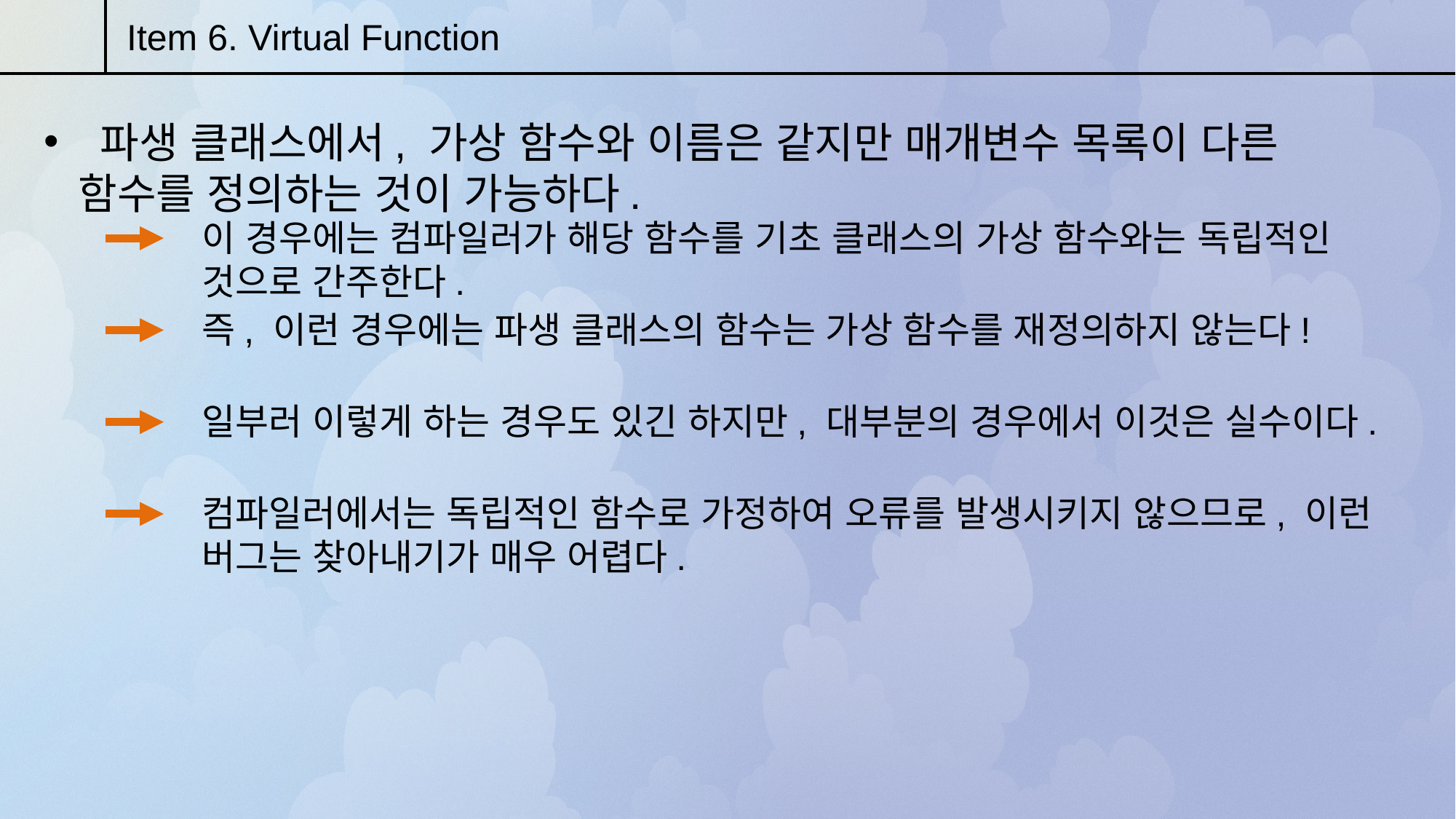

Item 6. Virtual Function
 파생 클래스에서, 가상 함수와 이름은 같지만 매개변수 목록이 다른 함수를 정의하는 것이 가능하다.
이 경우에는 컴파일러가 해당 함수를 기초 클래스의 가상 함수와는 독립적인 것으로 간주한다.
즉, 이런 경우에는 파생 클래스의 함수는 가상 함수를 재정의하지 않는다!
일부러 이렇게 하는 경우도 있긴 하지만, 대부분의 경우에서 이것은 실수이다.
컴파일러에서는 독립적인 함수로 가정하여 오류를 발생시키지 않으므로, 이런 버그는 찾아내기가 매우 어렵다.